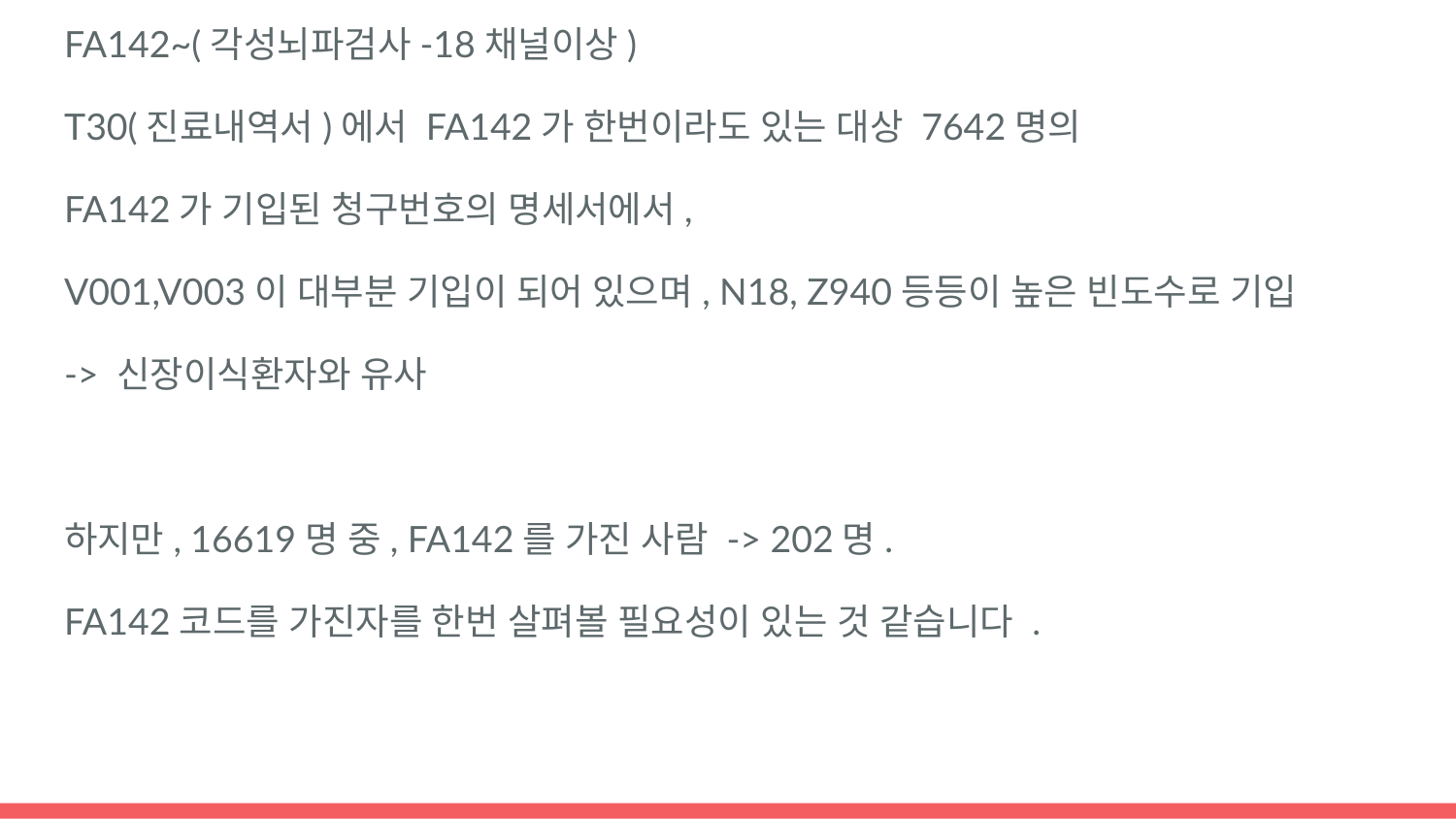

FA142~(각성뇌파검사-18채널이상)
T30(진료내역서)에서 FA142가 한번이라도 있는 대상 7642명의
FA142가 기입된 청구번호의 명세서에서,
V001,V003이 대부분 기입이 되어 있으며, N18, Z940등등이 높은 빈도수로 기입
-> 신장이식환자와 유사

하지만, 16619명 중, FA142를 가진 사람 -> 202명.
FA142코드를 가진자를 한번 살펴볼 필요성이 있는 것 같습니다 .